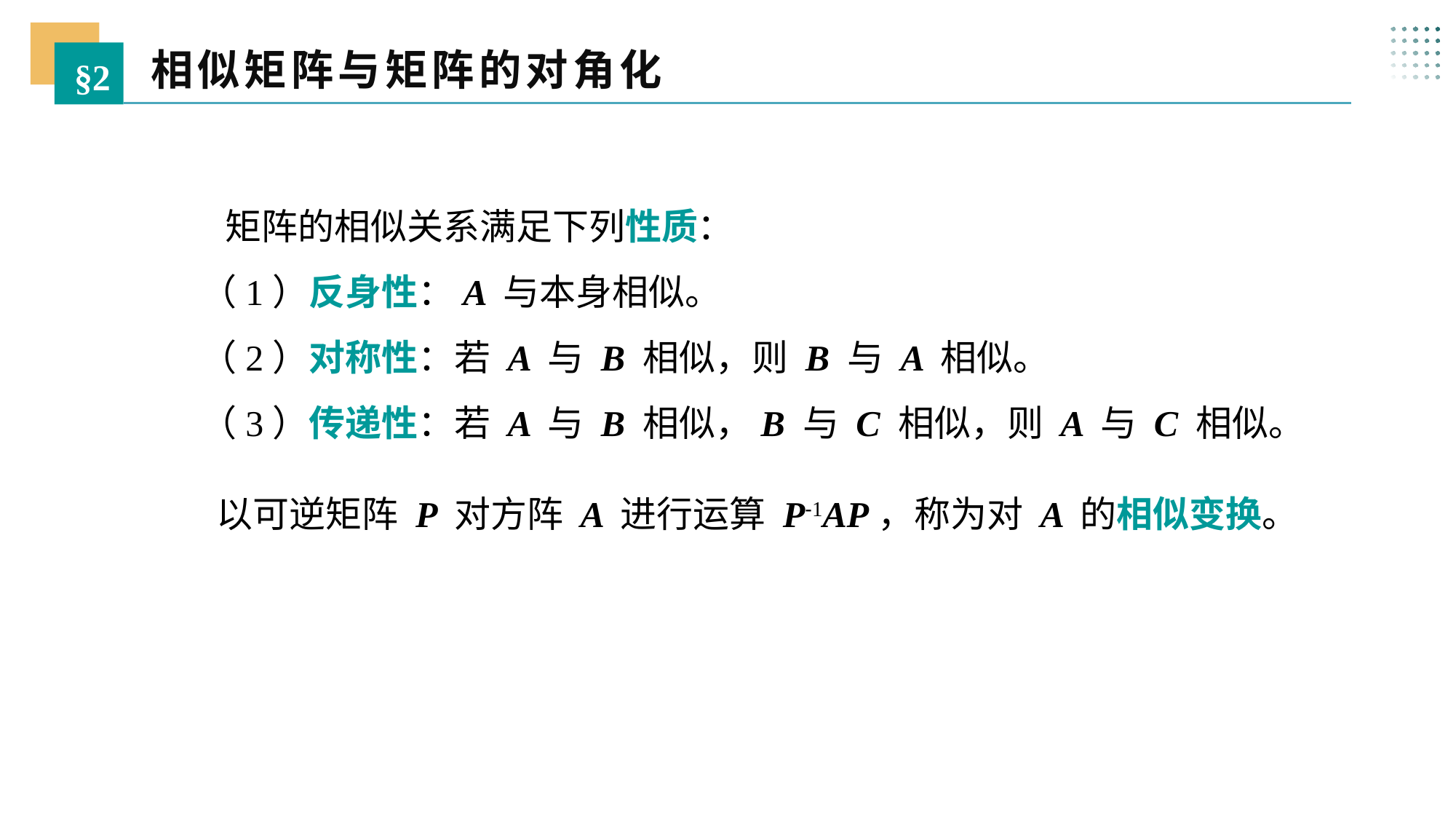

相似矩阵与矩阵的对角化
§2
        矩阵的相似关系满足下列性质：
     （1）反身性：A 与本身相似。
     （2）对称性：若 A 与 B 相似，则 B 与 A 相似。
     （3）传递性：若 A 与 B 相似，B 与 C 相似，则 A 与 C 相似。
       以可逆矩阵 P 对方阵 A 进行运算 P-1AP，称为对 A 的相似变换。